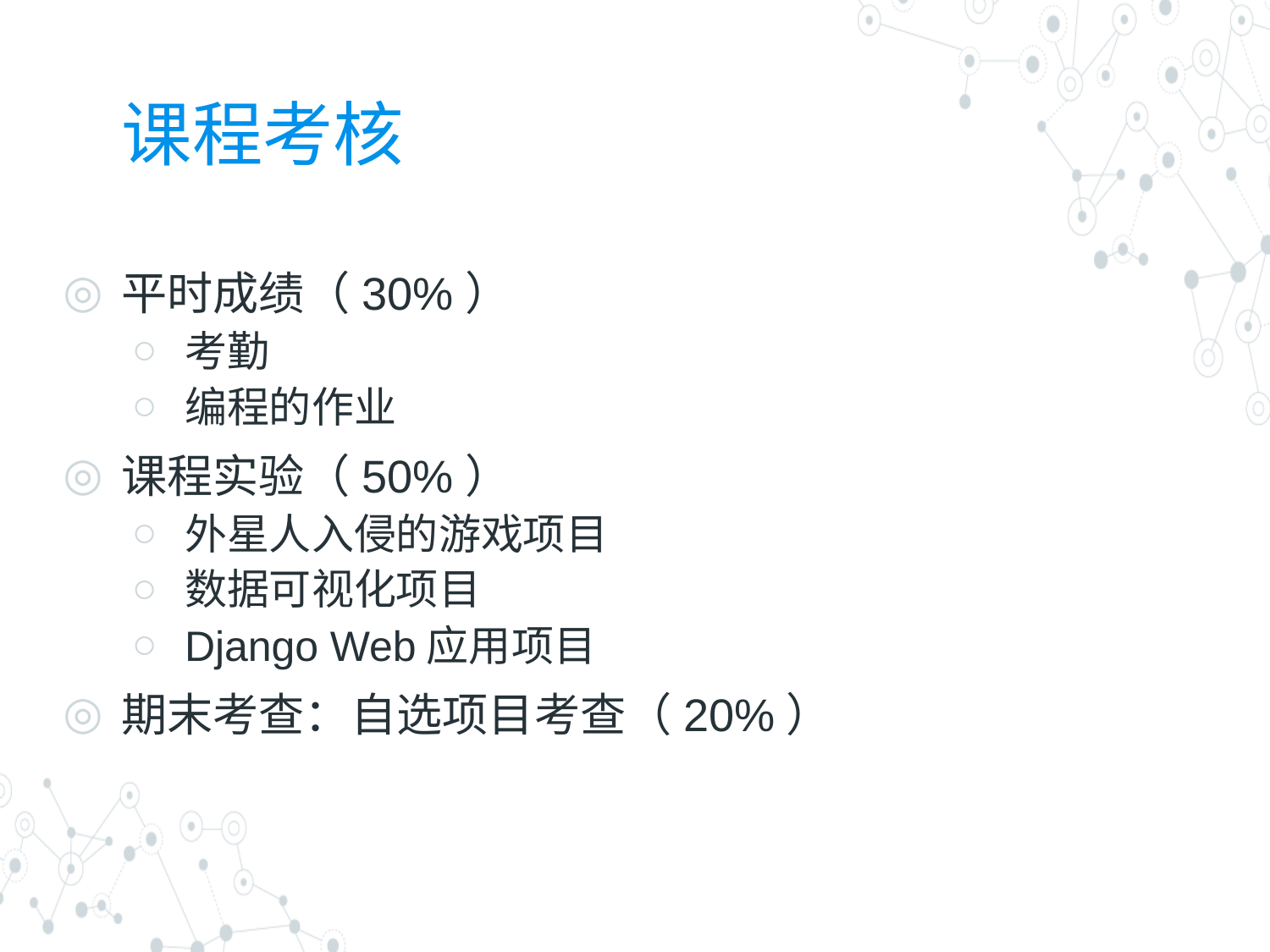

# 课程考核
平时成绩（30%）
考勤
编程的作业
课程实验（50%）
外星人入侵的游戏项目
数据可视化项目
Django Web应用项目
期末考查：自选项目考查（20%）